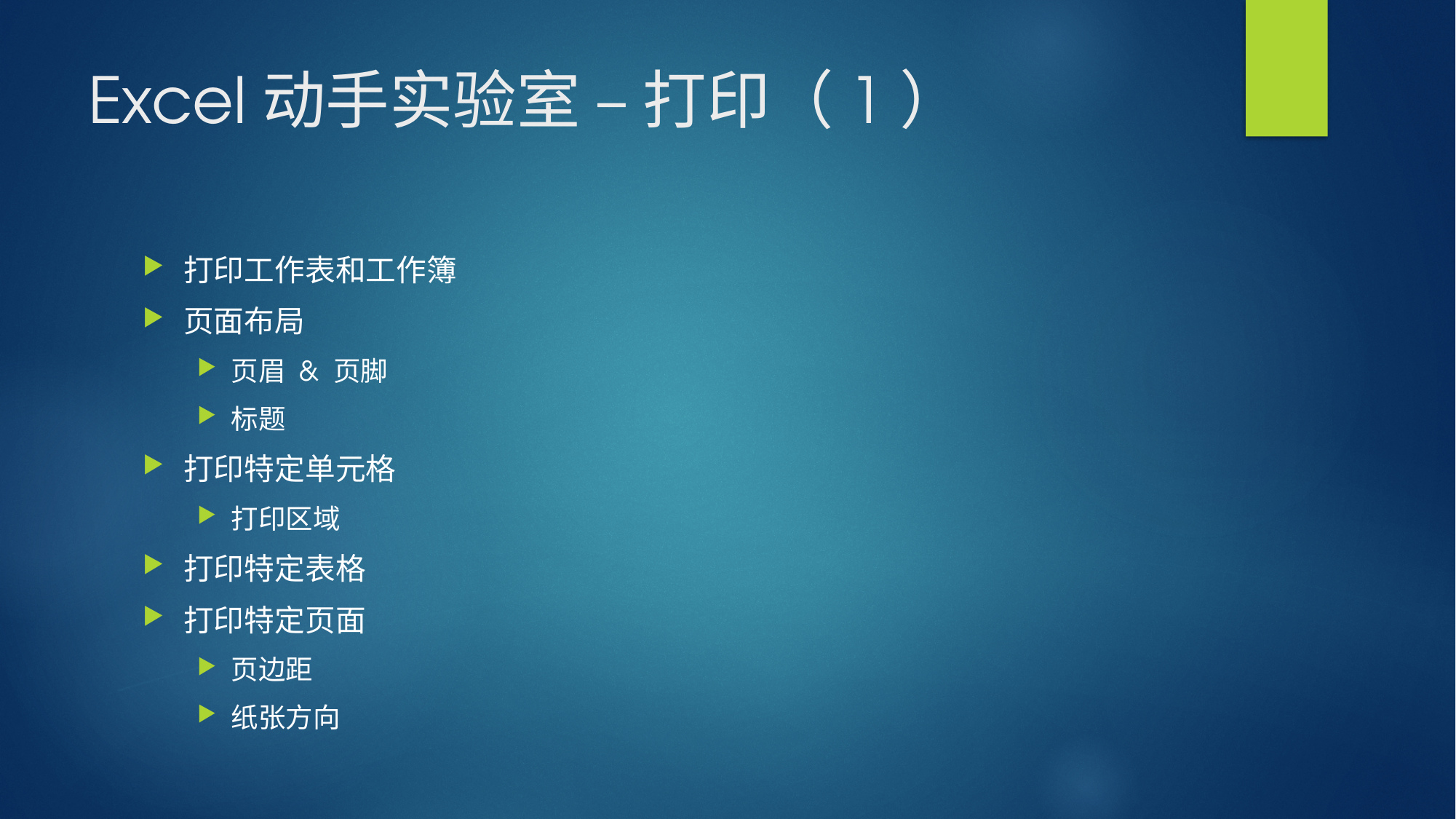

# Excel动手实验室 – 打印（1）
打印工作表和工作簿
页面布局
页眉 & 页脚
标题
打印特定单元格
打印区域
打印特定表格
打印特定页面
页边距
纸张方向